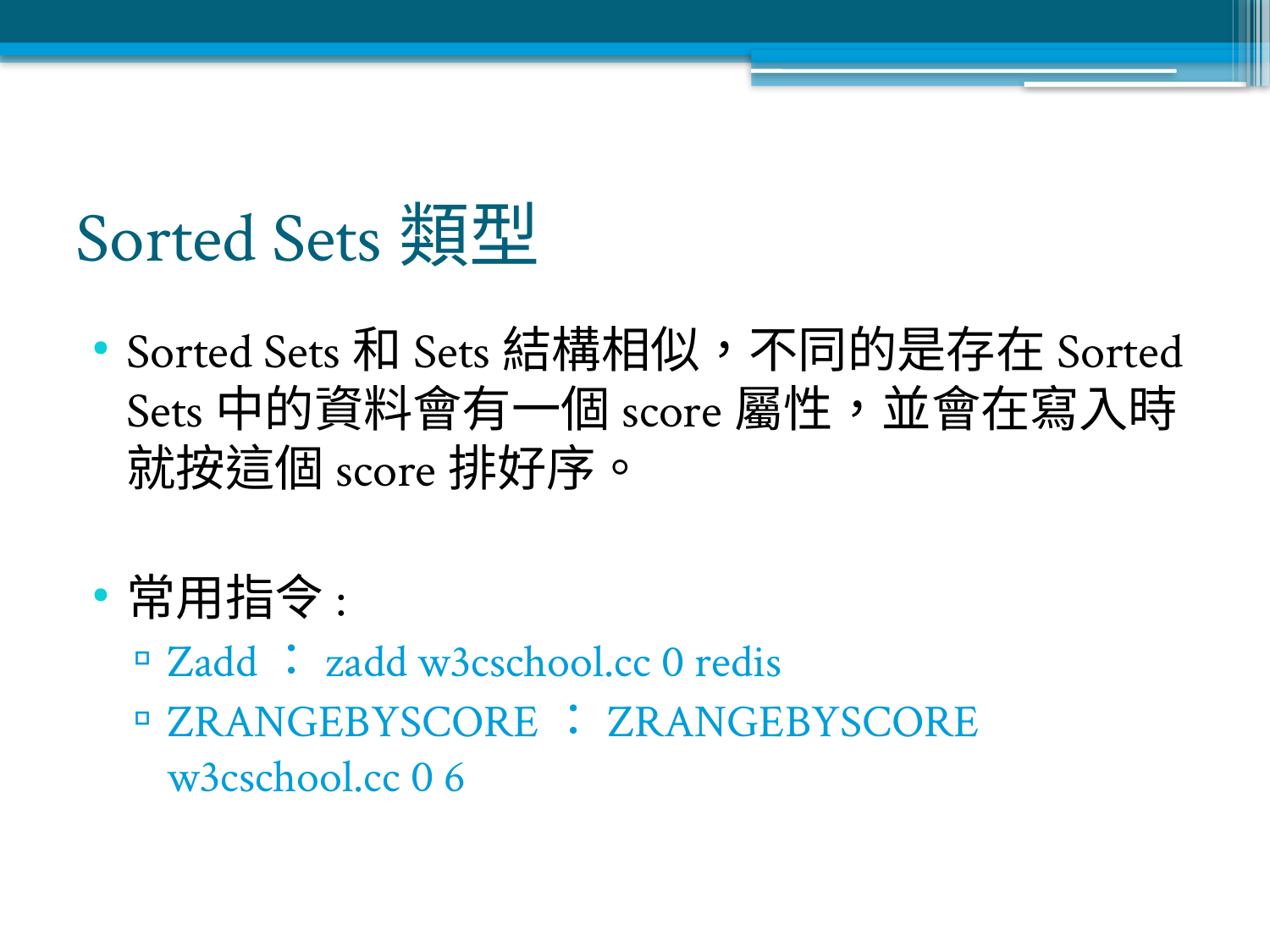

# Sorted Sets類型
Sorted Sets和Sets結構相似，不同的是存在Sorted Sets中的資料會有一個score屬性，並會在寫入時就按這個score排好序。

常用指令:
Zadd：zadd w3cschool.cc 0 redis
ZRANGEBYSCORE：ZRANGEBYSCORE w3cschool.cc 0 6